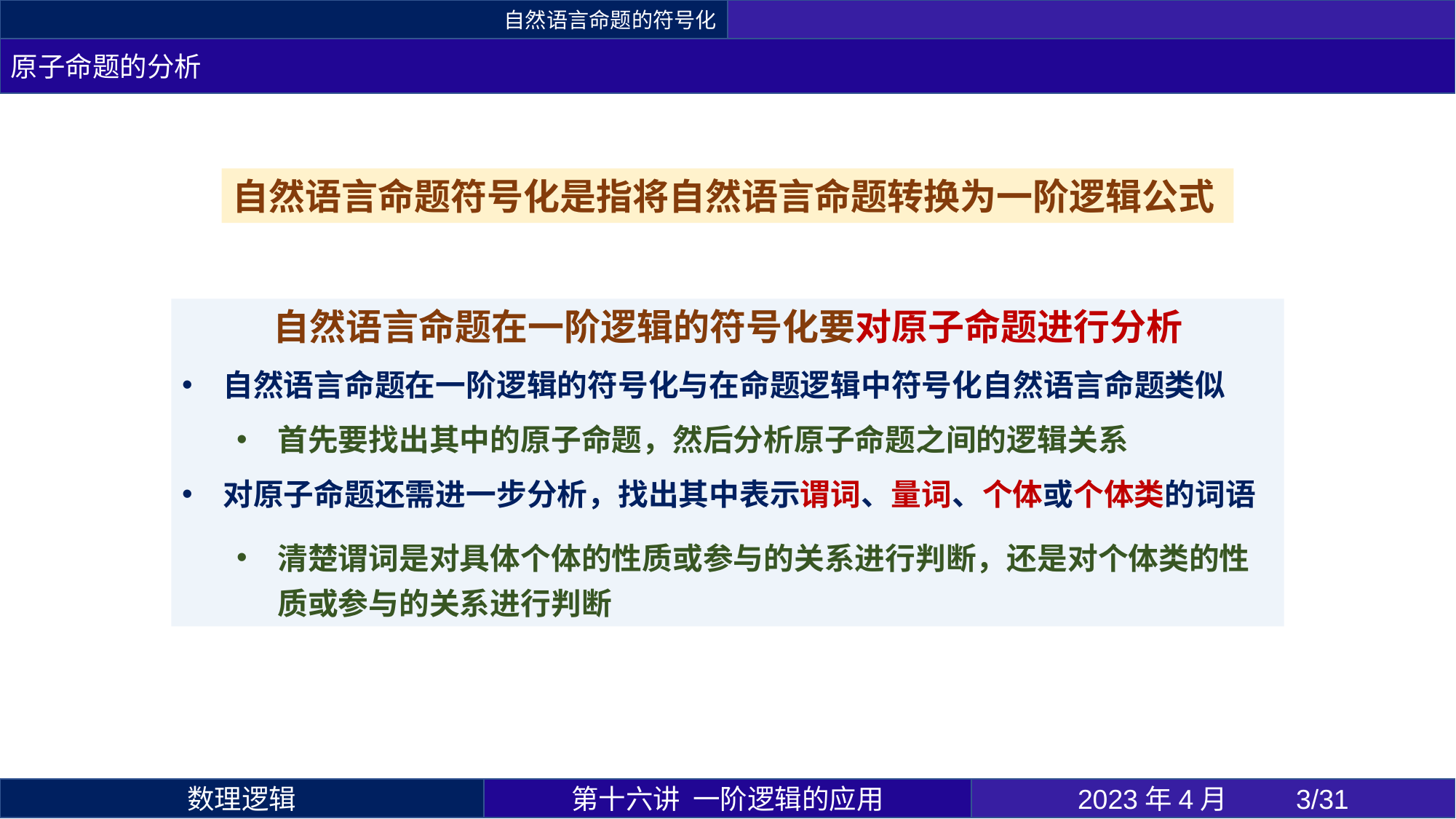

自然语言命题的符号化
原子命题的分析
自然语言命题符号化是指将自然语言命题转换为一阶逻辑公式
自然语言命题在一阶逻辑的符号化要对原子命题进行分析
自然语言命题在一阶逻辑的符号化与在命题逻辑中符号化自然语言命题类似
首先要找出其中的原子命题，然后分析原子命题之间的逻辑关系
对原子命题还需进一步分析，找出其中表示谓词、量词、个体或个体类的词语
清楚谓词是对具体个体的性质或参与的关系进行判断，还是对个体类的性质或参与的关系进行判断
第十六讲  一阶逻辑的应用
2023年4月 	3/31
数理逻辑